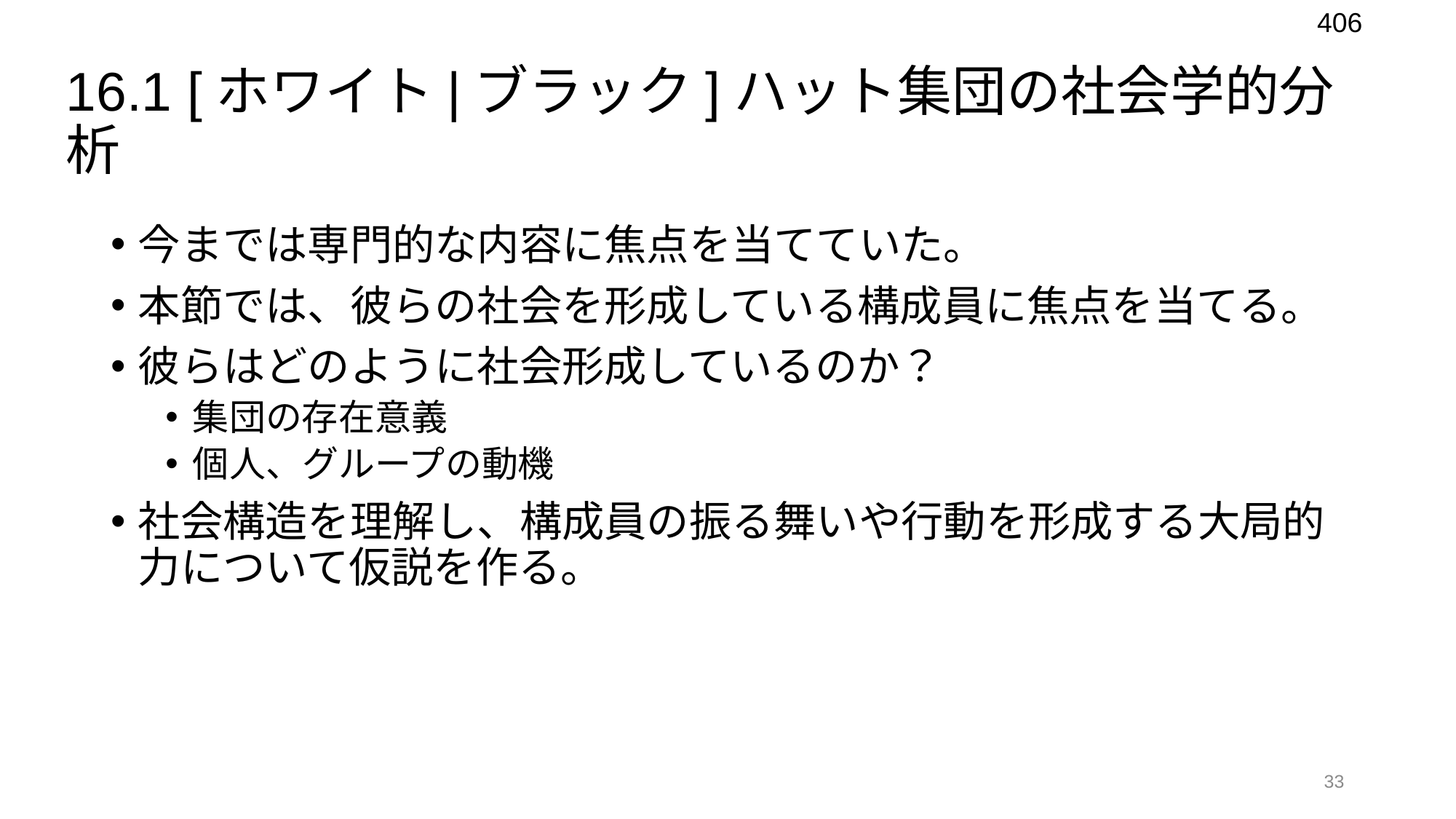

406
# 16.1 [ホワイト|ブラック]ハット集団の社会学的分析
今までは専門的な内容に焦点を当てていた。
本節では、彼らの社会を形成している構成員に焦点を当てる。
彼らはどのように社会形成しているのか？
集団の存在意義
個人、グループの動機
社会構造を理解し、構成員の振る舞いや行動を形成する大局的力について仮説を作る。
33